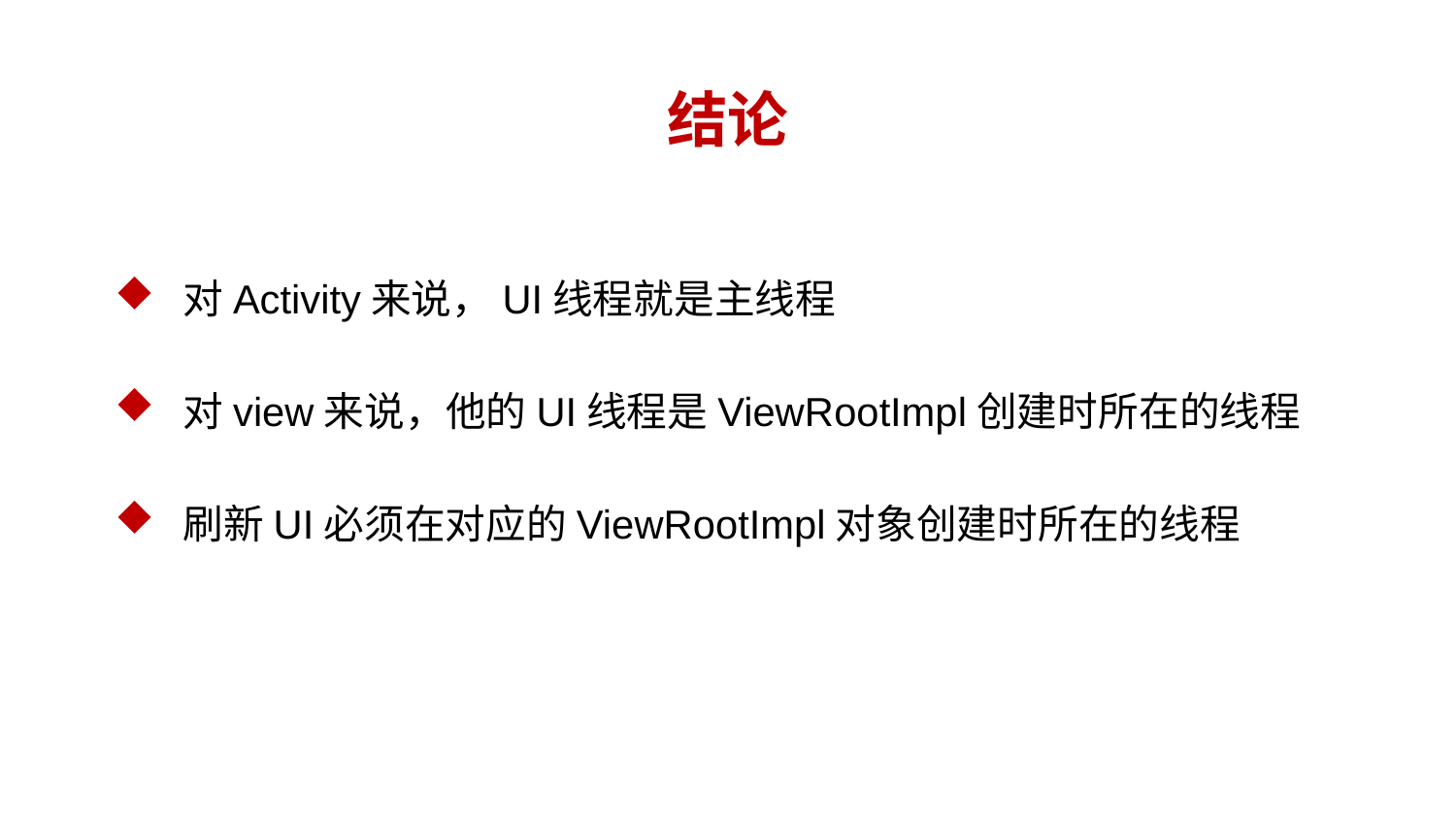

# 结论
  对Activity来说，UI线程就是主线程
  对view来说，他的UI线程是ViewRootImpl创建时所在的线程
  刷新UI必须在对应的ViewRootImpl对象创建时所在的线程